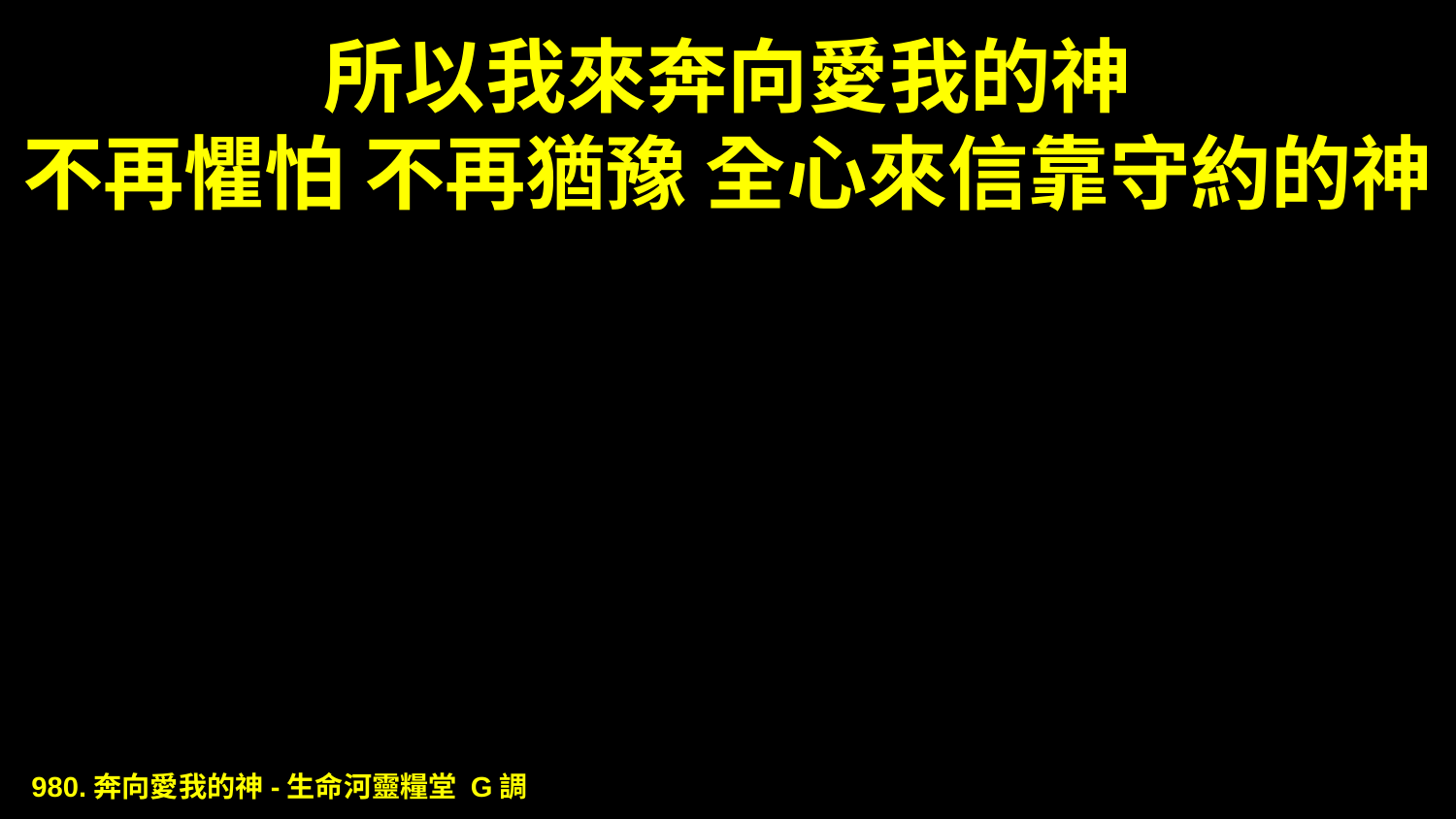

# 所以我來奔向愛我的神 不再懼怕 不再猶豫 全心來信靠守約的神
980.奔向愛我的神-生命河靈糧堂 G調